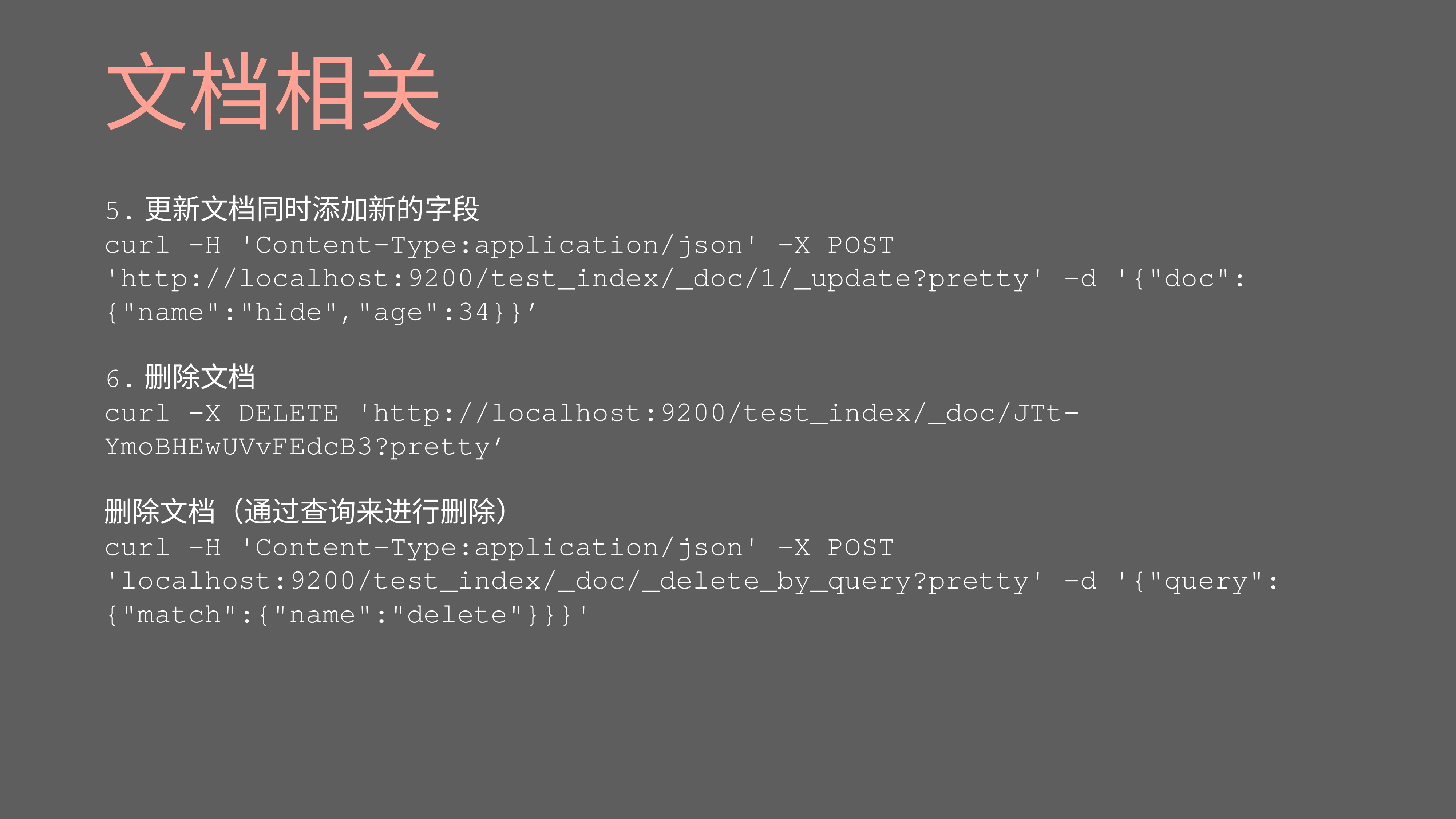

# 文档相关
5.更新文档同时添加新的字段
curl -H 'Content-Type:application/json' -X POST 'http://localhost:9200/test_index/_doc/1/_update?pretty' -d '{"doc":{"name":"hide","age":34}}’

6.删除文档
curl -X DELETE 'http://localhost:9200/test_index/_doc/JTt-YmoBHEwUVvFEdcB3?pretty’

删除文档（通过查询来进行删除）
curl -H 'Content-Type:application/json' -X POST 'localhost:9200/test_index/_doc/_delete_by_query?pretty' -d '{"query":{"match":{"name":"delete"}}}'